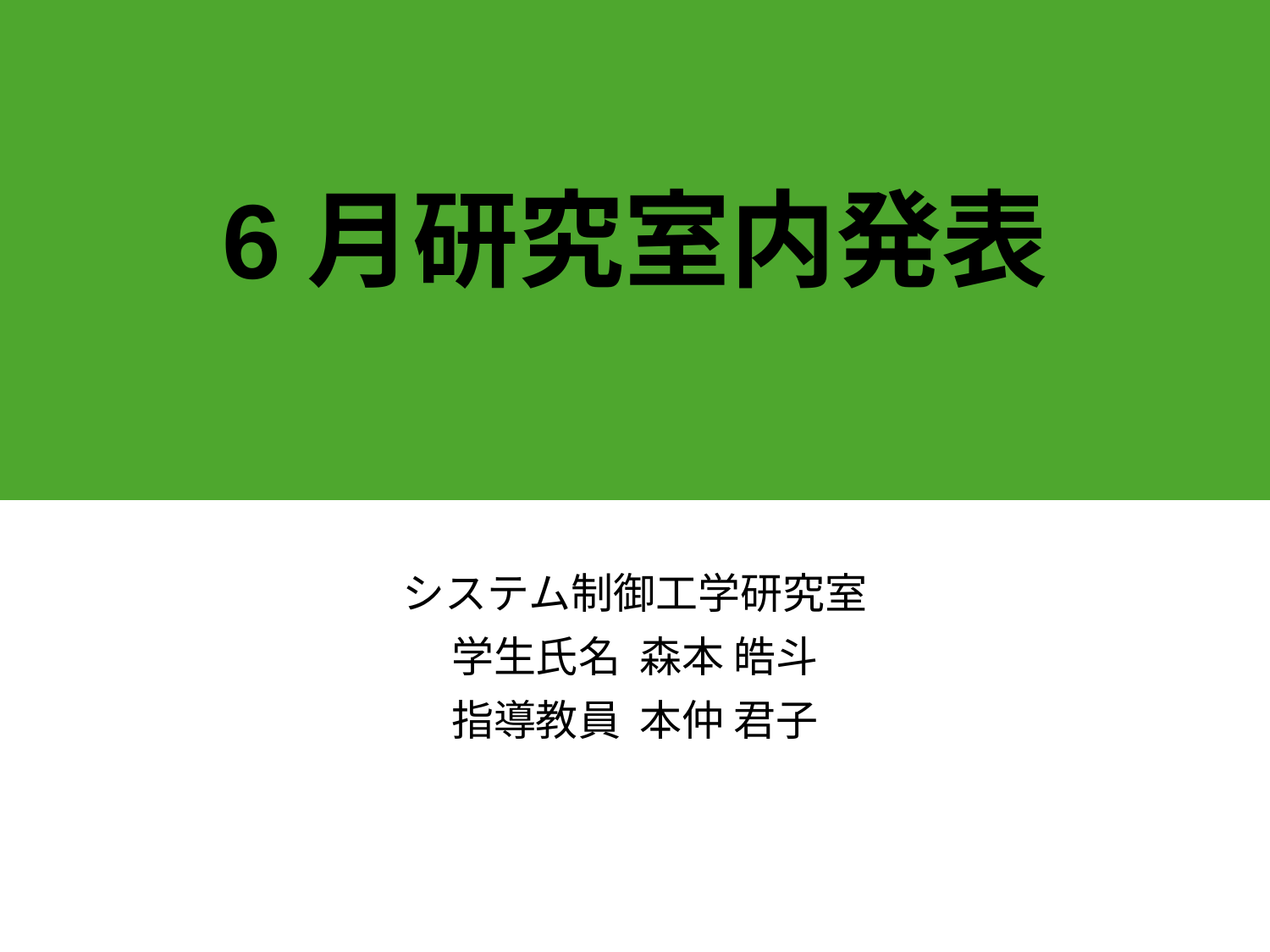

# 6月研究室内発表
システム制御工学研究室
学生氏名  森本 皓斗
指導教員  本仲 君子